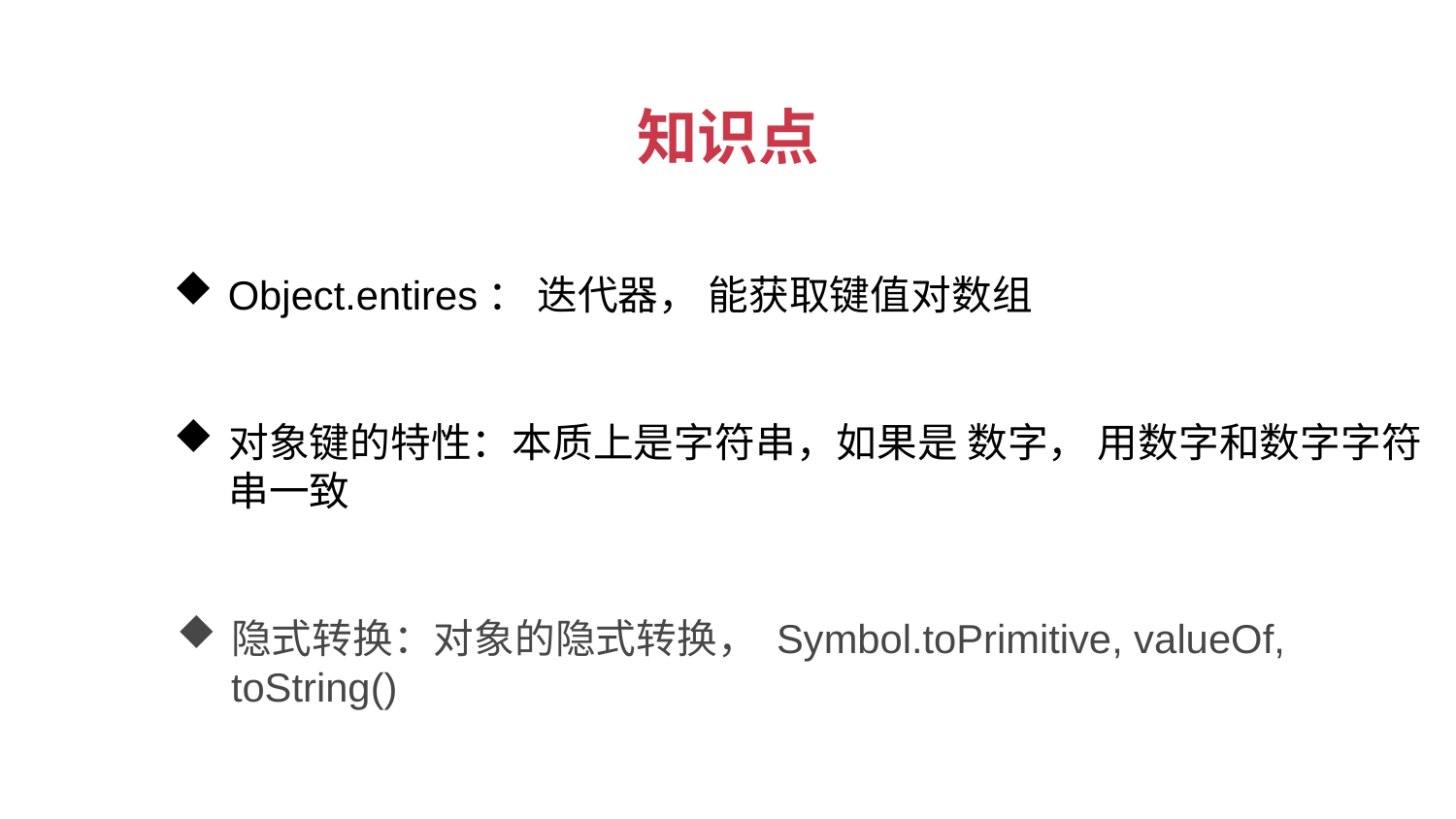

知识点
Object.entires： 迭代器， 能获取键值对数组
对象键的特性：本质上是字符串，如果是 数字， 用数字和数字字符串一致
隐式转换：对象的隐式转换， Symbol.toPrimitive, valueOf, toString()